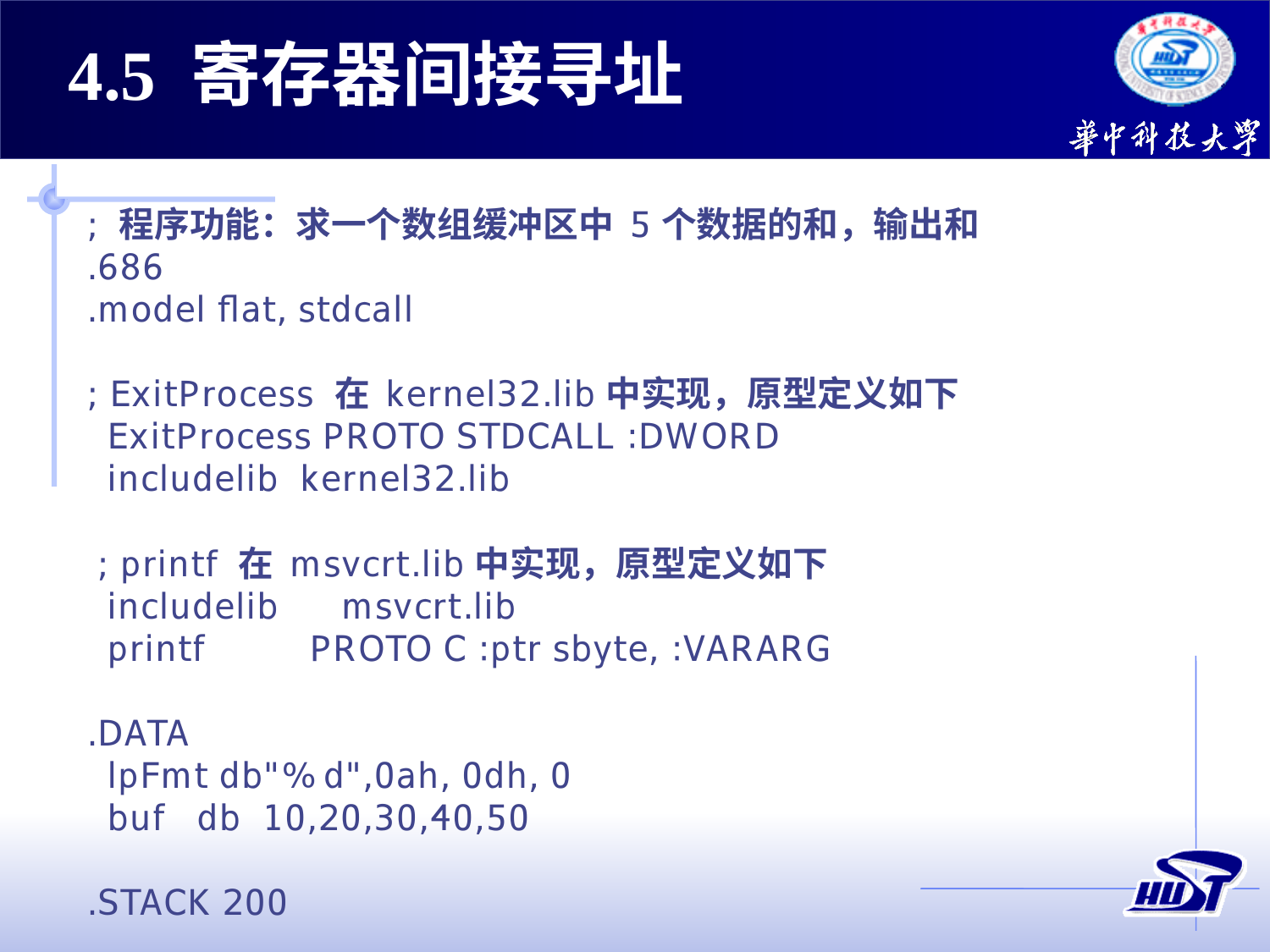

4.5 寄存器间接寻址
; 程序功能：求一个数组缓冲区中 5个数据的和，输出和
.686
.model flat, stdcall

; ExitProcess 在 kernel32.lib中实现，原型定义如下
  ExitProcess PROTO STDCALL :DWORD
  includelib  kernel32.lib

 ; printf 在 msvcrt.lib中实现，原型定义如下
  includelib      msvcrt.lib
  printf          PROTO C :ptr sbyte, :VARARG

.DATA
  lpFmt db"%d",0ah, 0dh, 0
  buf   db  10,20,30,40,50

.STACK 200